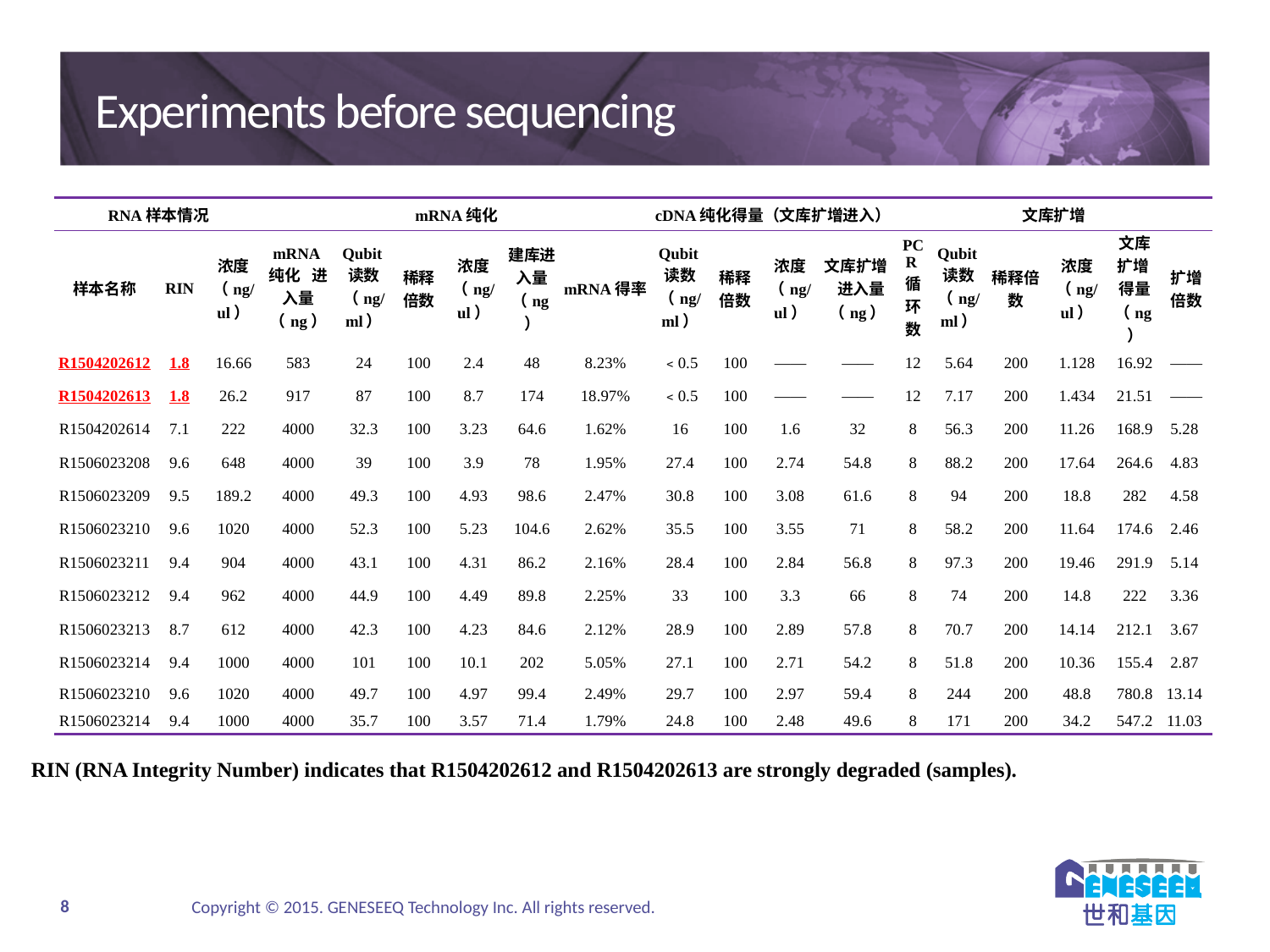

# Experiments before sequencing
| RNA样本情况 |  |  | mRNA纯化 |  |  |  |  |  | cDNA纯化得量（文库扩增进入） |  |  |  | 文库扩增 |  |  |  |  |  |
| --- | --- | --- | --- | --- | --- | --- | --- | --- | --- | --- | --- | --- | --- | --- | --- | --- | --- | --- |
| 样本名称 | RIN | 浓度（ng/ul） | mRNA纯化 进入量（ng） | Qubit读数（ng/ml） | 稀释倍数 | 浓度（ng/ul） | 建库进入量（ng） | mRNA得率 | Qubit读数（ng/ml） | 稀释倍数 | 浓度（ng/ul） | 文库扩增 进入量（ng） | PCR循环数 | Qubit读数（ng/ml） | 稀释倍数 | 浓度（ng/ul） | 文库扩增 得量（ng） | 扩增倍数 |
| R1504202612 | 1.8 | 16.66 | 583 | 24 | 100 | 2.4 | 48 | 8.23% | ﹤0.5 | 100 | —— | —— | 12 | 5.64 | 200 | 1.128 | 16.92 | —— |
| R1504202613 | 1.8 | 26.2 | 917 | 87 | 100 | 8.7 | 174 | 18.97% | ﹤0.5 | 100 | —— | —— | 12 | 7.17 | 200 | 1.434 | 21.51 | —— |
| R1504202614 | 7.1 | 222 | 4000 | 32.3 | 100 | 3.23 | 64.6 | 1.62% | 16 | 100 | 1.6 | 32 | 8 | 56.3 | 200 | 11.26 | 168.9 | 5.28 |
| R1506023208 | 9.6 | 648 | 4000 | 39 | 100 | 3.9 | 78 | 1.95% | 27.4 | 100 | 2.74 | 54.8 | 8 | 88.2 | 200 | 17.64 | 264.6 | 4.83 |
| R1506023209 | 9.5 | 189.2 | 4000 | 49.3 | 100 | 4.93 | 98.6 | 2.47% | 30.8 | 100 | 3.08 | 61.6 | 8 | 94 | 200 | 18.8 | 282 | 4.58 |
| R1506023210 | 9.6 | 1020 | 4000 | 52.3 | 100 | 5.23 | 104.6 | 2.62% | 35.5 | 100 | 3.55 | 71 | 8 | 58.2 | 200 | 11.64 | 174.6 | 2.46 |
| R1506023211 | 9.4 | 904 | 4000 | 43.1 | 100 | 4.31 | 86.2 | 2.16% | 28.4 | 100 | 2.84 | 56.8 | 8 | 97.3 | 200 | 19.46 | 291.9 | 5.14 |
| R1506023212 | 9.4 | 962 | 4000 | 44.9 | 100 | 4.49 | 89.8 | 2.25% | 33 | 100 | 3.3 | 66 | 8 | 74 | 200 | 14.8 | 222 | 3.36 |
| R1506023213 | 8.7 | 612 | 4000 | 42.3 | 100 | 4.23 | 84.6 | 2.12% | 28.9 | 100 | 2.89 | 57.8 | 8 | 70.7 | 200 | 14.14 | 212.1 | 3.67 |
| R1506023214 | 9.4 | 1000 | 4000 | 101 | 100 | 10.1 | 202 | 5.05% | 27.1 | 100 | 2.71 | 54.2 | 8 | 51.8 | 200 | 10.36 | 155.4 | 2.87 |
| R1506023210 | 9.6 | 1020 | 4000 | 49.7 | 100 | 4.97 | 99.4 | 2.49% | 29.7 | 100 | 2.97 | 59.4 | 8 | 244 | 200 | 48.8 | 780.8 | 13.14 |
| R1506023214 | 9.4 | 1000 | 4000 | 35.7 | 100 | 3.57 | 71.4 | 1.79% | 24.8 | 100 | 2.48 | 49.6 | 8 | 171 | 200 | 34.2 | 547.2 | 11.03 |
RIN (RNA Integrity Number) indicates that R1504202612 and R1504202613 are strongly degraded (samples).
Copyright © 2015. GENESEEQ Technology Inc. All rights reserved.
8